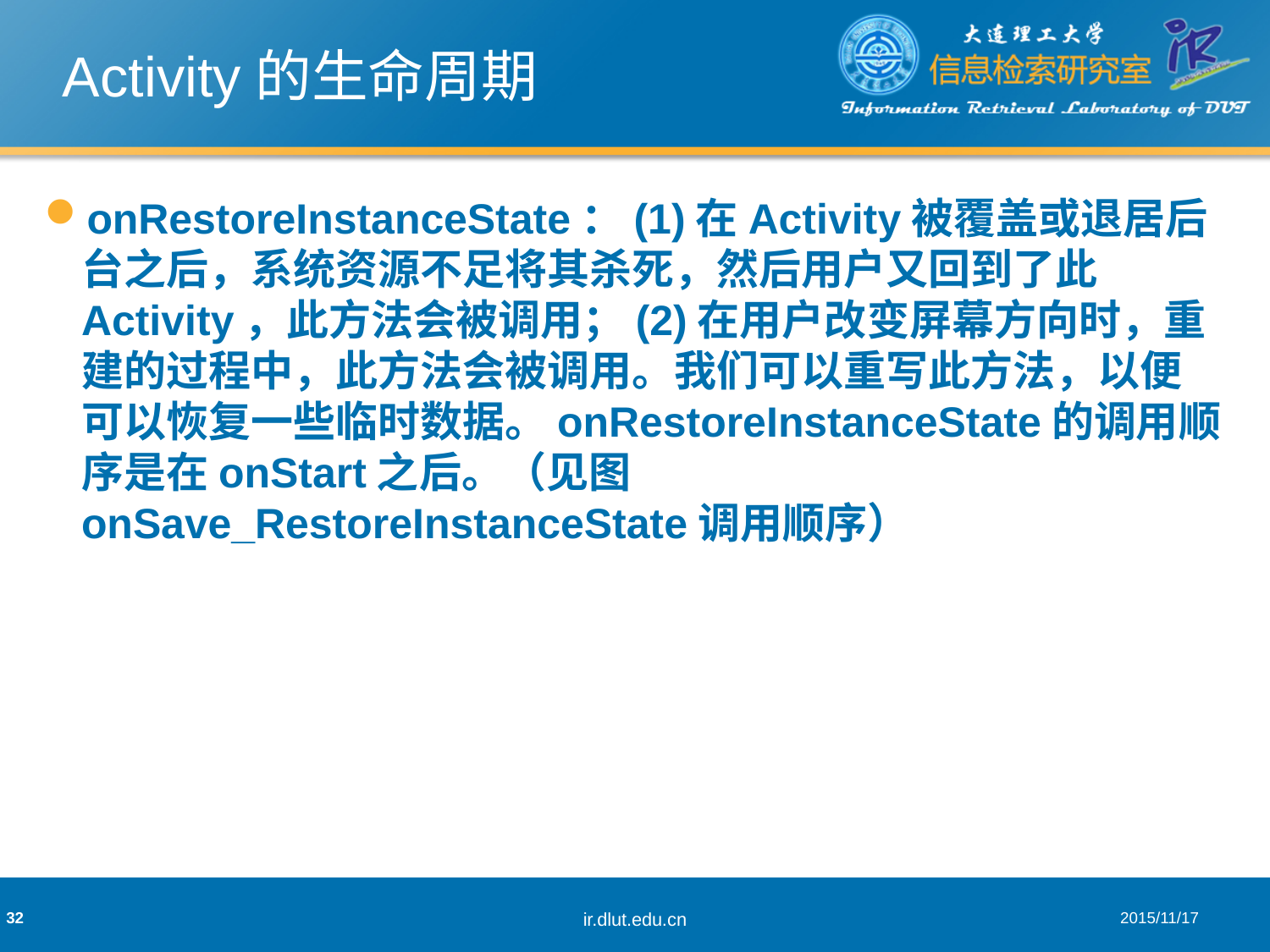

# Activity的生命周期
onRestoreInstanceState：(1)在Activity被覆盖或退居后台之后，系统资源不足将其杀死，然后用户又回到了此Activity，此方法会被调用；(2)在用户改变屏幕方向时，重建的过程中，此方法会被调用。我们可以重写此方法，以便可以恢复一些临时数据。onRestoreInstanceState的调用顺序是在onStart之后。（见图onSave_RestoreInstanceState调用顺序）